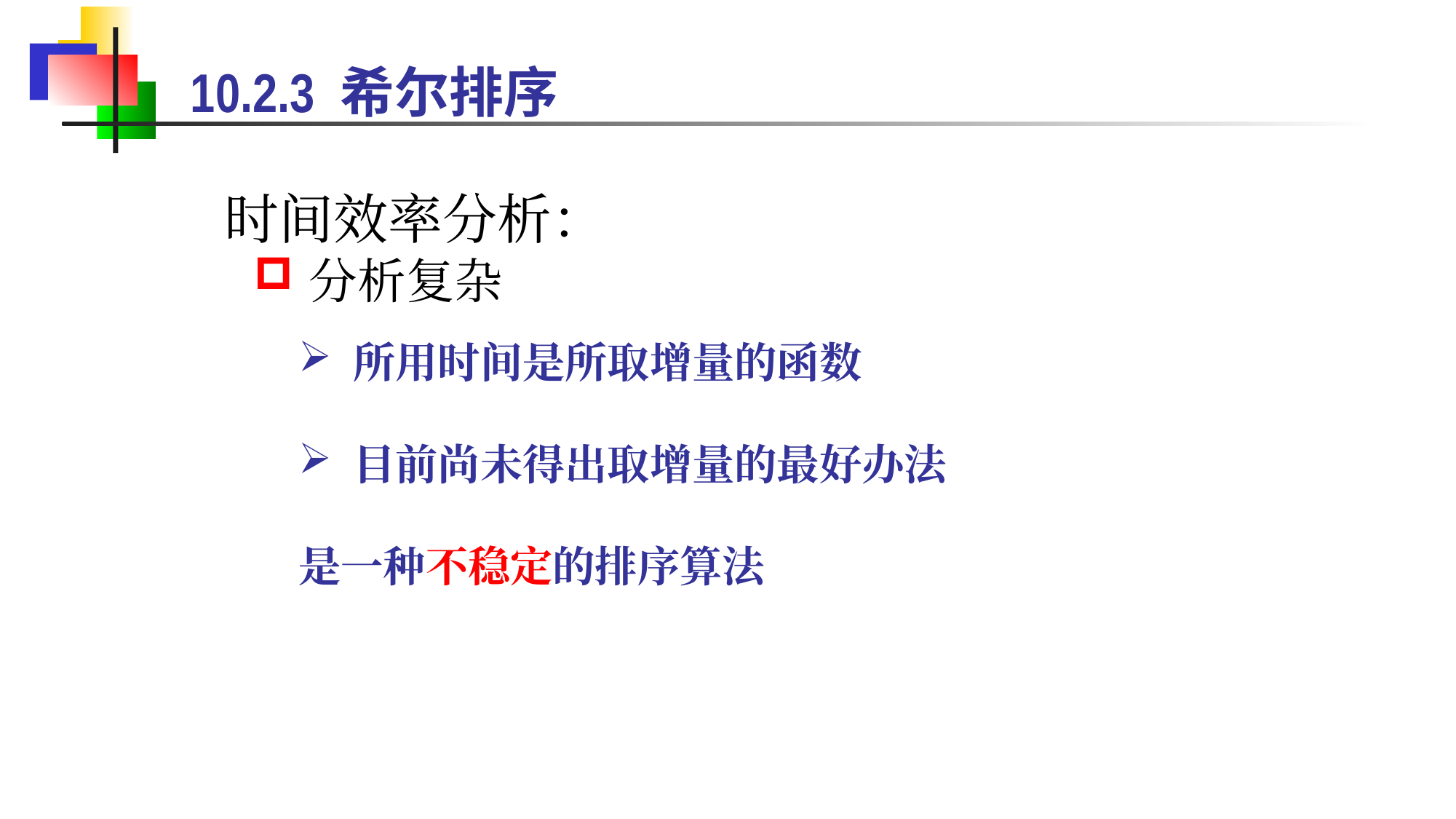

10.2.3 希尔排序
时间效率分析：
分析复杂
所用时间是所取增量的函数

目前尚未得出取增量的最好办法

是一种不稳定的排序算法